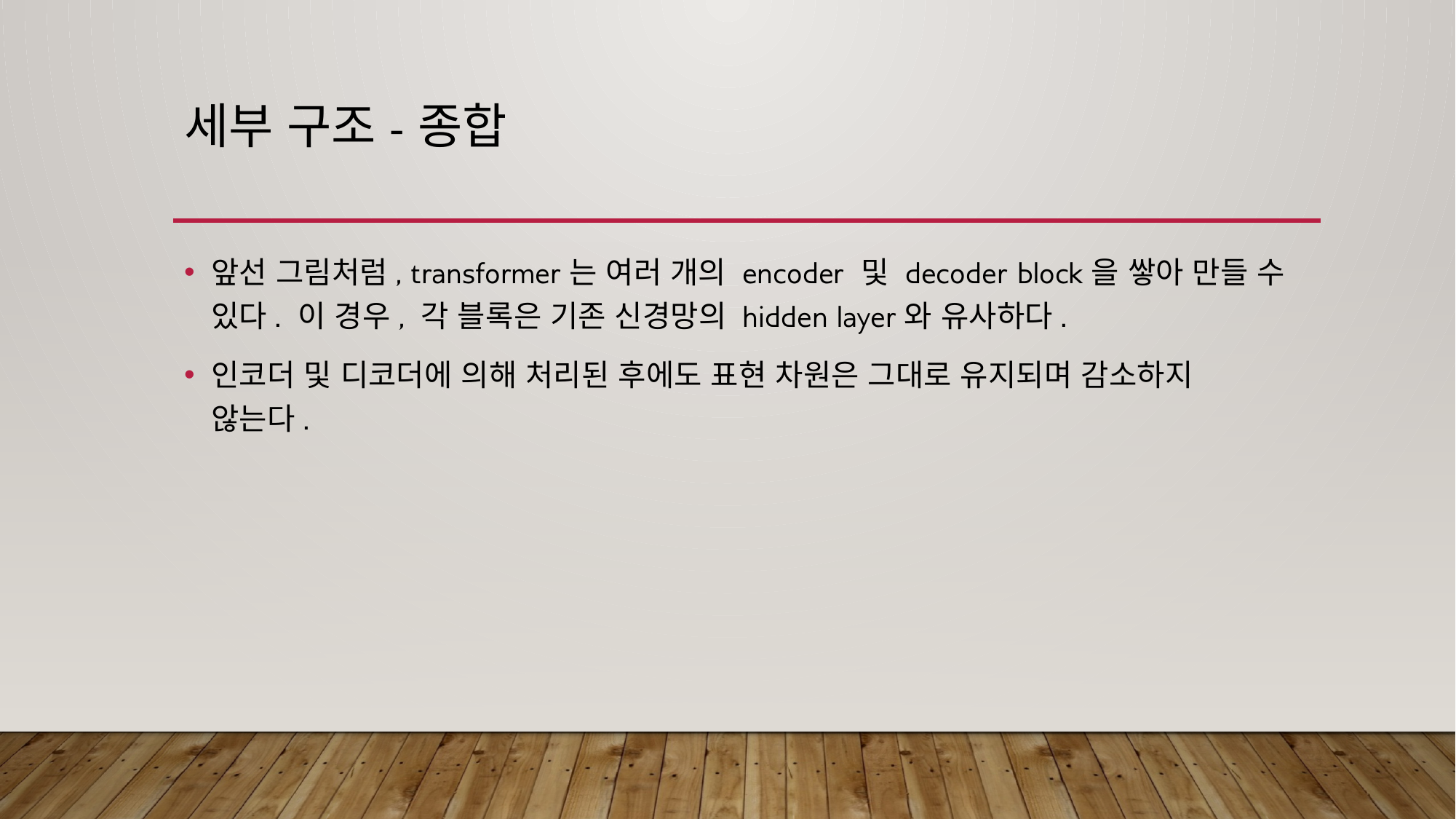

# 세부 구조-종합
앞선 그림처럼, transformer는 여러 개의 encoder 및 decoder block을 쌓아 만들 수 있다. 이 경우, 각 블록은 기존 신경망의 hidden layer와 유사하다.
인코더 및 디코더에 의해 처리된 후에도 표현 차원은 그대로 유지되며 감소하지
않는다.